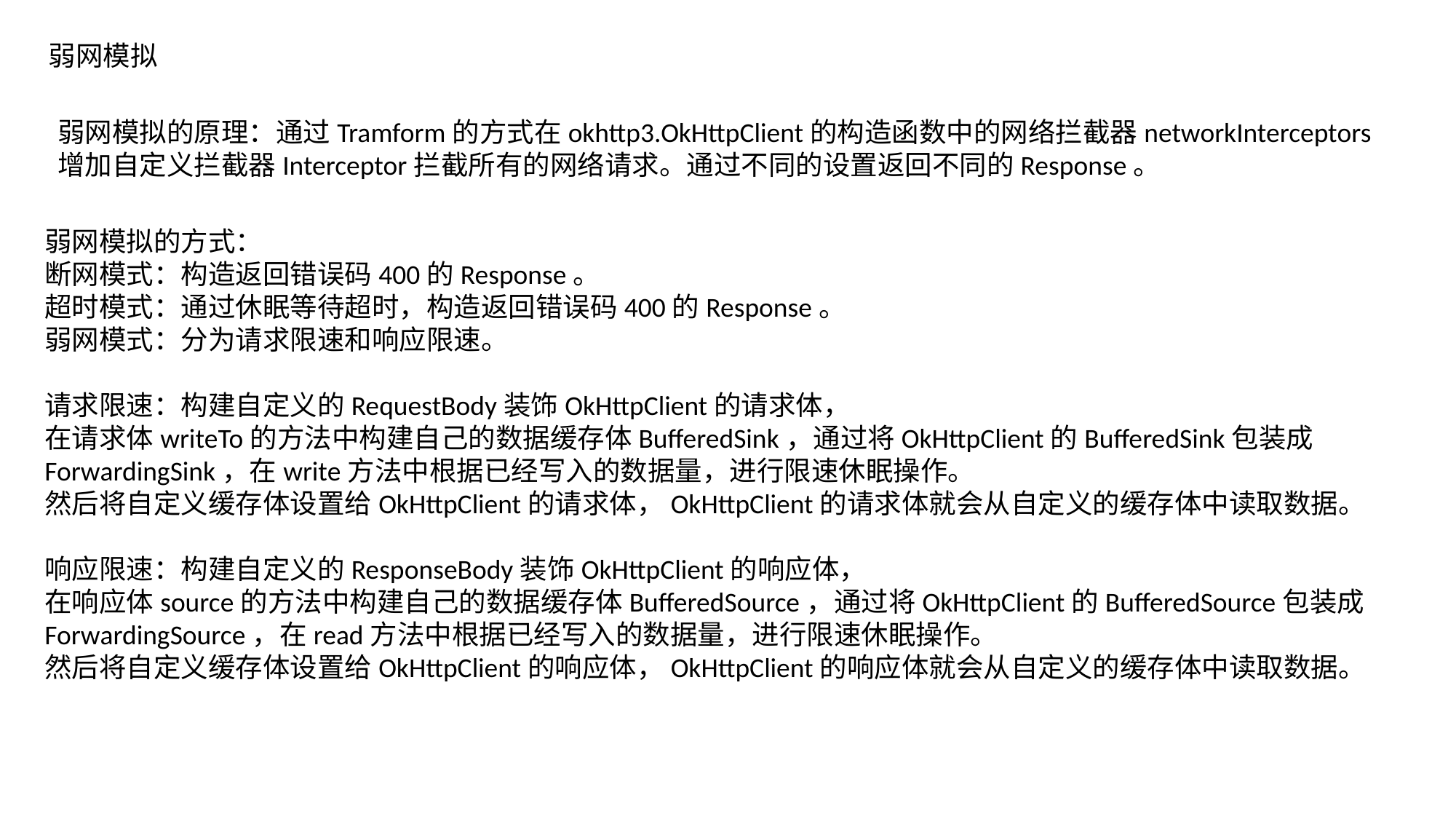

弱网模拟
弱网模拟的原理：通过Tramform的方式在okhttp3.OkHttpClient的构造函数中的网络拦截器networkInterceptors
增加自定义拦截器Interceptor拦截所有的网络请求。通过不同的设置返回不同的Response。
弱网模拟的方式：
断网模式：构造返回错误码400的Response。
超时模式：通过休眠等待超时，构造返回错误码400的Response。
弱网模式：分为请求限速和响应限速。

请求限速：构建自定义的RequestBody装饰OkHttpClient的请求体，
在请求体writeTo的方法中构建自己的数据缓存体BufferedSink，通过将OkHttpClient的BufferedSink包装成
ForwardingSink，在write方法中根据已经写入的数据量，进行限速休眠操作。
然后将自定义缓存体设置给OkHttpClient的请求体，OkHttpClient的请求体就会从自定义的缓存体中读取数据。

响应限速：构建自定义的ResponseBody装饰OkHttpClient的响应体，
在响应体source的方法中构建自己的数据缓存体BufferedSource，通过将OkHttpClient的BufferedSource包装成
ForwardingSource，在read方法中根据已经写入的数据量，进行限速休眠操作。
然后将自定义缓存体设置给OkHttpClient的响应体，OkHttpClient的响应体就会从自定义的缓存体中读取数据。